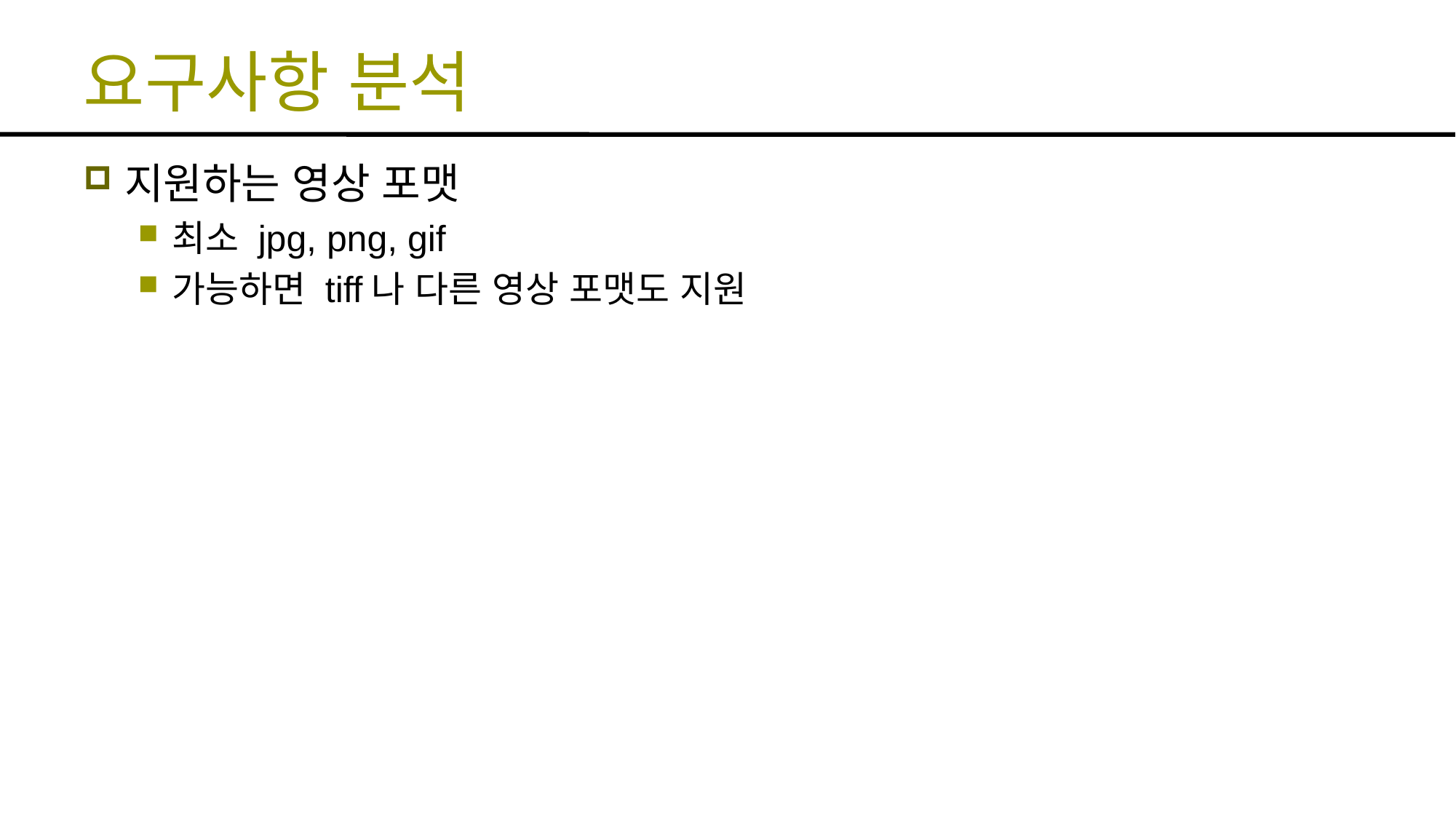

# 요구사항 분석
지원하는 영상 포맷
최소 jpg, png, gif
가능하면 tiff나 다른 영상 포맷도 지원